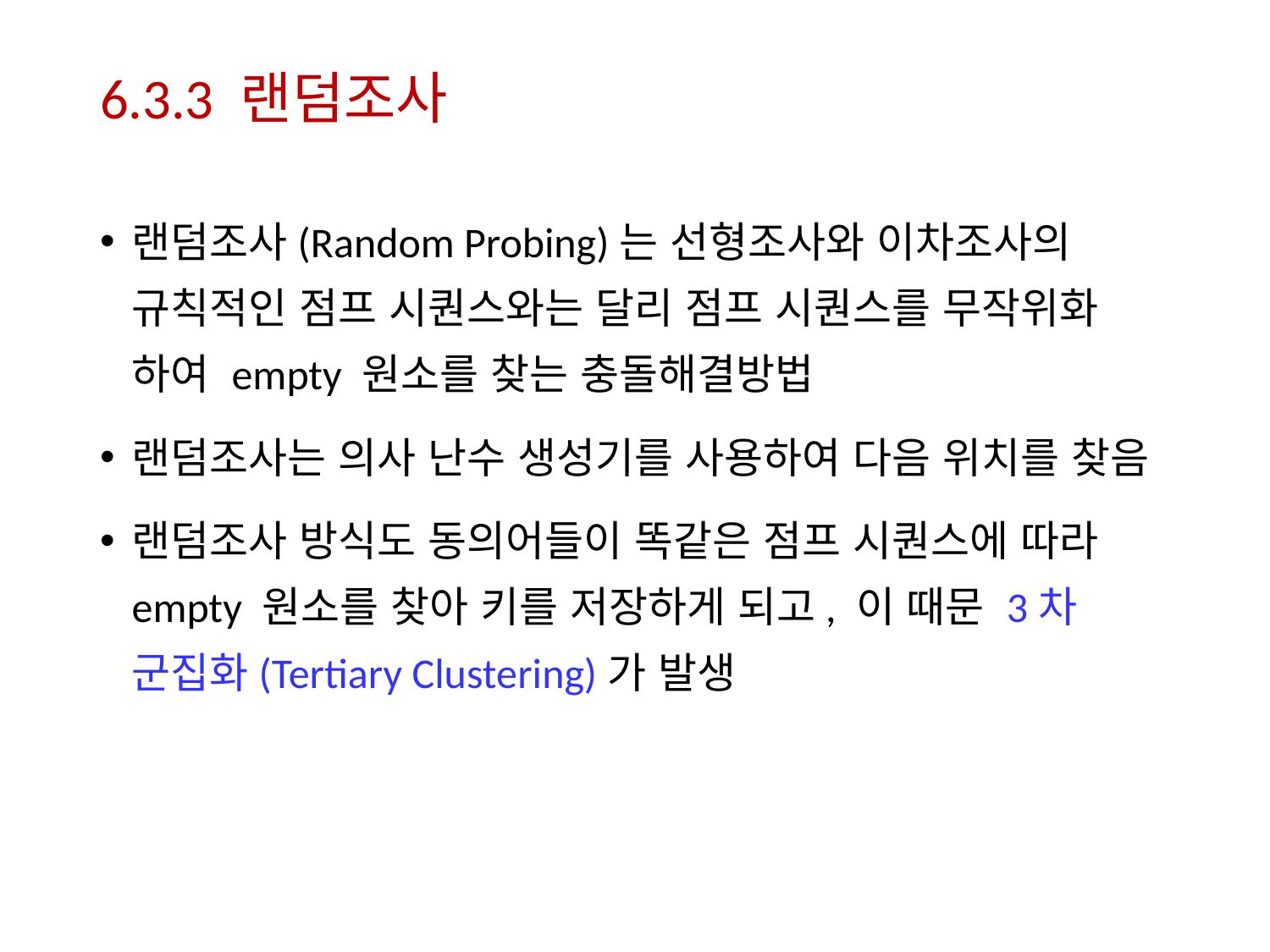

# 6.3.3 랜덤조사
랜덤조사(Random Probing)는 선형조사와 이차조사의 규칙적인 점프 시퀀스와는 달리 점프 시퀀스를 무작위화 하여 empty 원소를 찾는 충돌해결방법
랜덤조사는 의사 난수 생성기를 사용하여 다음 위치를 찾음
랜덤조사 방식도 동의어들이 똑같은 점프 시퀀스에 따라 empty 원소를 찾아 키를 저장하게 되고, 이 때문 3차 군집화(Tertiary Clustering)가 발생